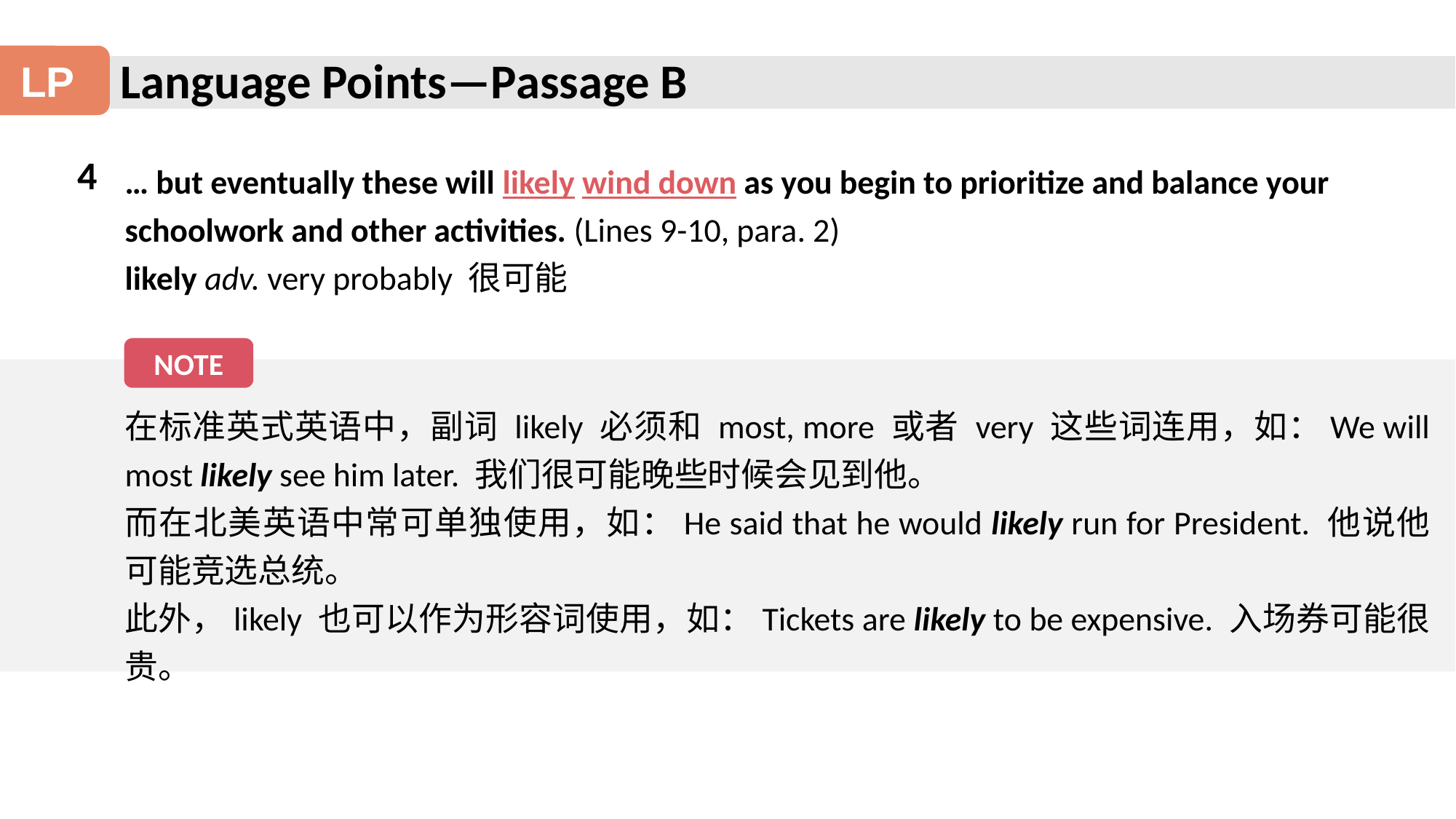

Language Points—Passage B
LP

4
… but eventually these will likely wind down as you begin to prioritize and balance your
schoolwork and other activities. (Lines 9-10, para. 2)
likely adv. very probably 很可能
NOTE

在标准英式英语中，副词 likely 必须和 most, more 或者 very 这些词连用，如：We will most likely see him later. 我们很可能晚些时候会见到他。
而在北美英语中常可单独使用，如：He said that he would likely run for President. 他说他可能竞选总统。
此外，likely 也可以作为形容词使用，如：Tickets are likely to be expensive. 入场券可能很贵。